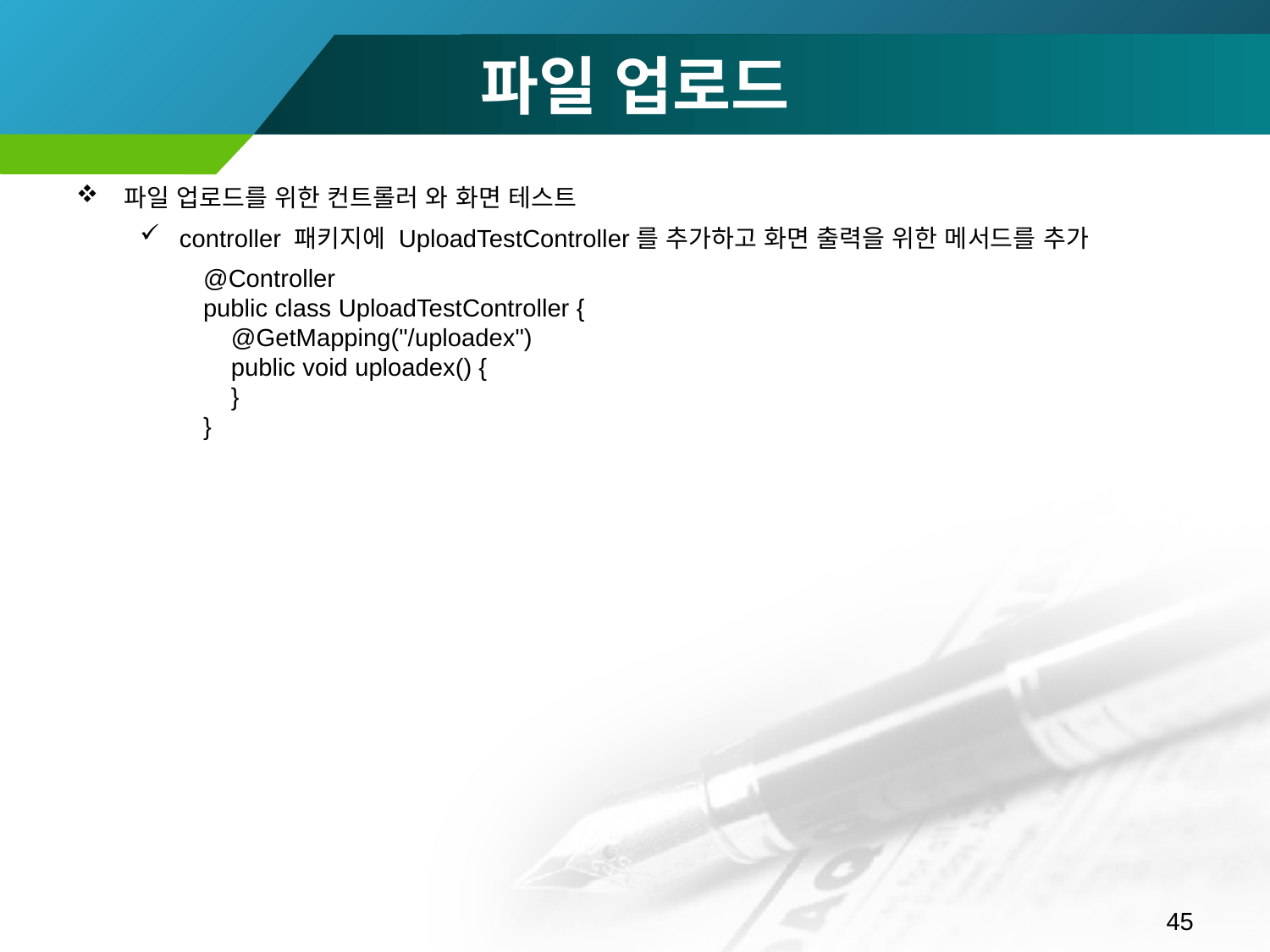

# 파일 업로드
파일 업로드를 위한 컨트롤러 와 화면 테스트
controller 패키지에 UploadTestController를 추가하고 화면 출력을 위한 메서드를 추가
@Controller
public class UploadTestController {
    @GetMapping("/uploadex")
    public void uploadex() {
    }
}
45